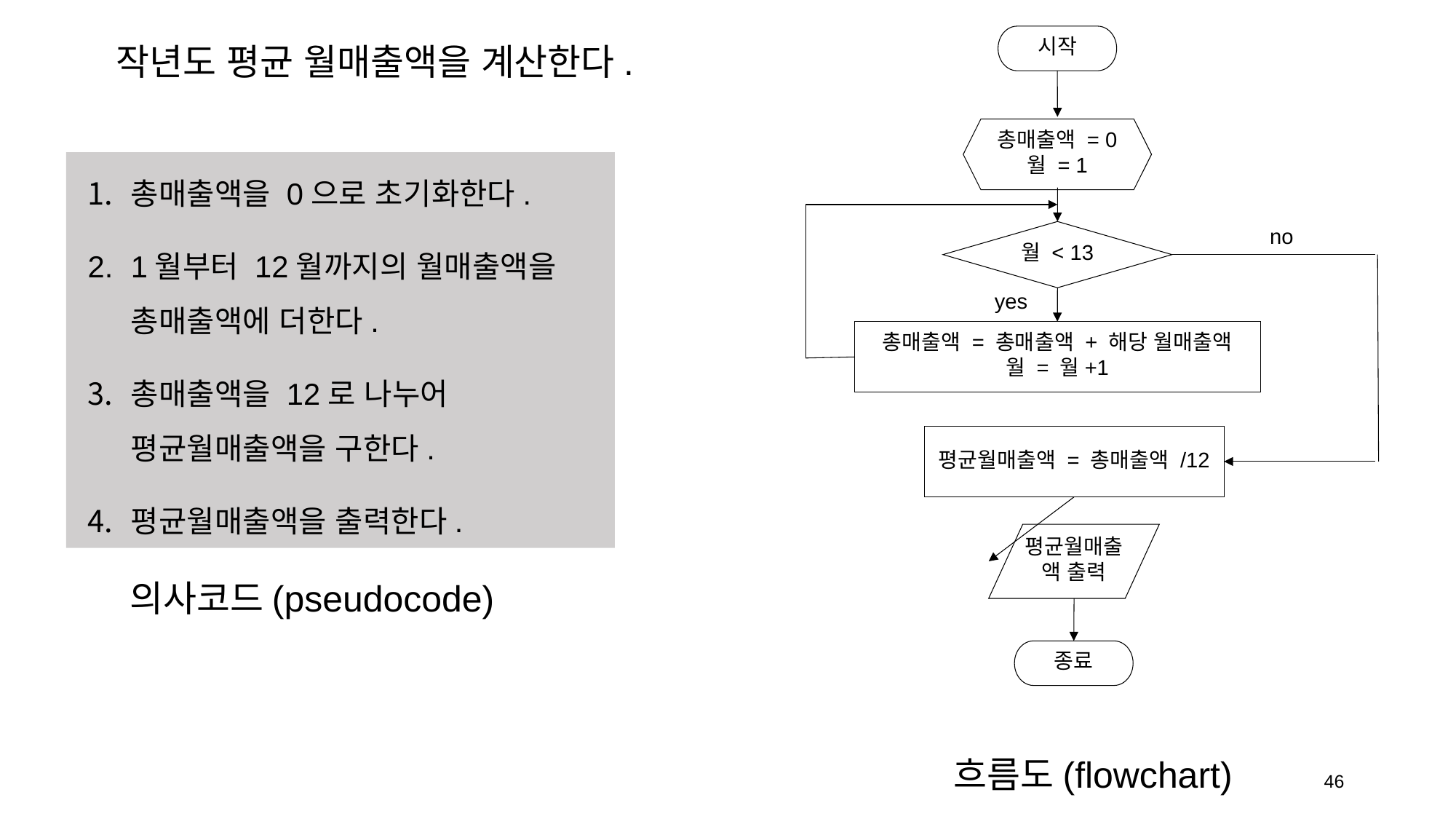

작년도 평균 월매출액을 계산한다.
시작
총매출액 = 0
월 = 1
총매출액을 0으로 초기화한다.
1월부터 12월까지의 월매출액을 총매출액에 더한다.
총매출액을 12로 나누어 평균월매출액을 구한다.
평균월매출액을 출력한다.
no
월 < 13
yes
총매출액 = 총매출액 + 해당 월매출액
월 = 월+1
평균월매출액 = 총매출액 /12
평균월매출액 출력
의사코드(pseudocode)
종료
흐름도(flowchart)
46